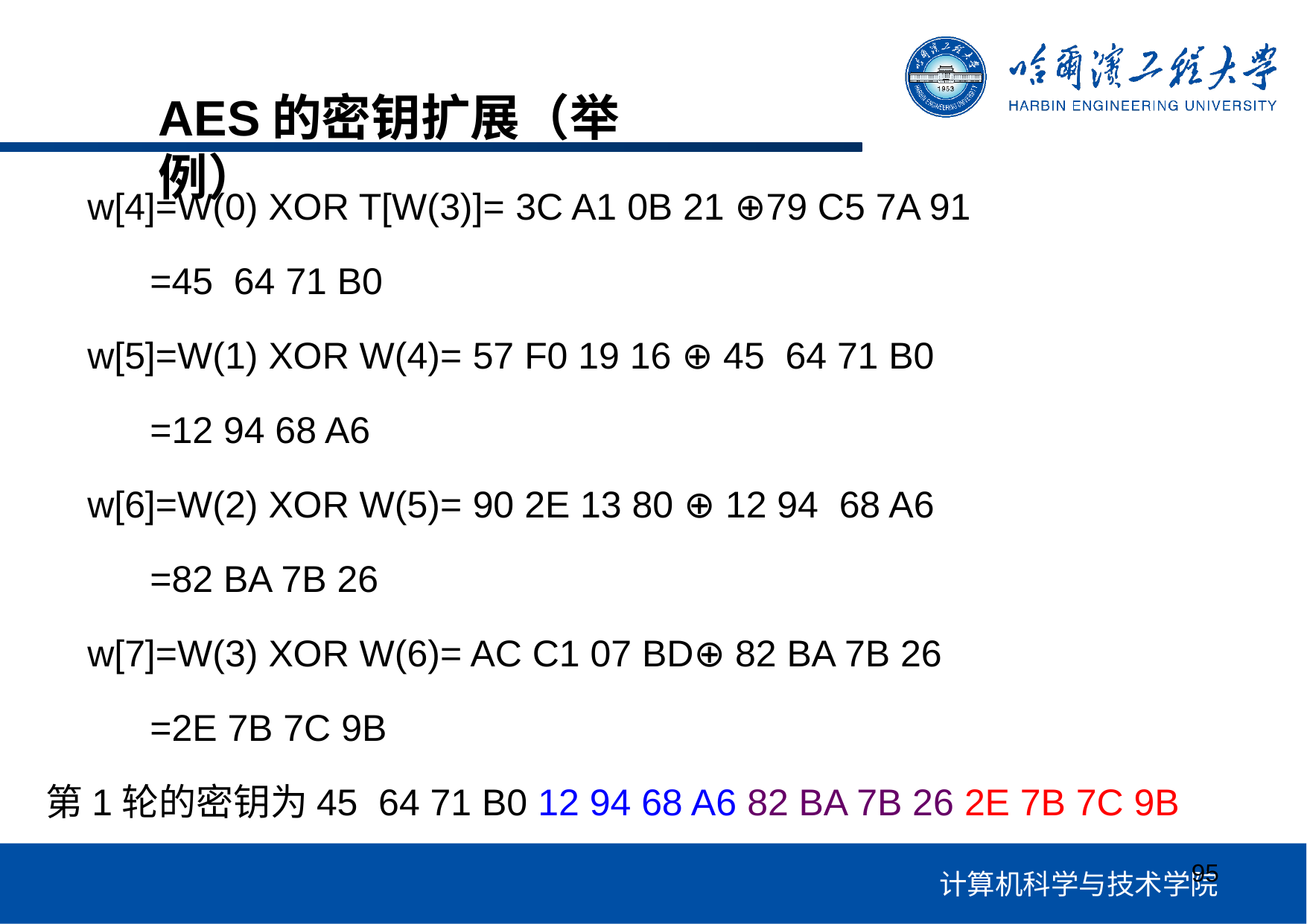

AES的密钥扩展(举例）
AES的密钥扩展（举例）
    w[4]=W(0) XOR T[W(3)]= 3C A1 0B 21 ⊕79 C5 7A 91
          =45  64 71 B0
    w[5]=W(1) XOR W(4)= 57 F0 19 16 ⊕ 45  64 71 B0
          =12 94 68 A6
    w[6]=W(2) XOR W(5)= 90 2E 13 80 ⊕ 12 94  68 A6
          =82 BA 7B 26
    w[7]=W(3) XOR W(6)= AC C1 07 BD⊕ 82 BA 7B 26
          =2E 7B 7C 9B
第1轮的密钥为45  64 71 B0 12 94 68 A6 82 BA 7B 26 2E 7B 7C 9B

95